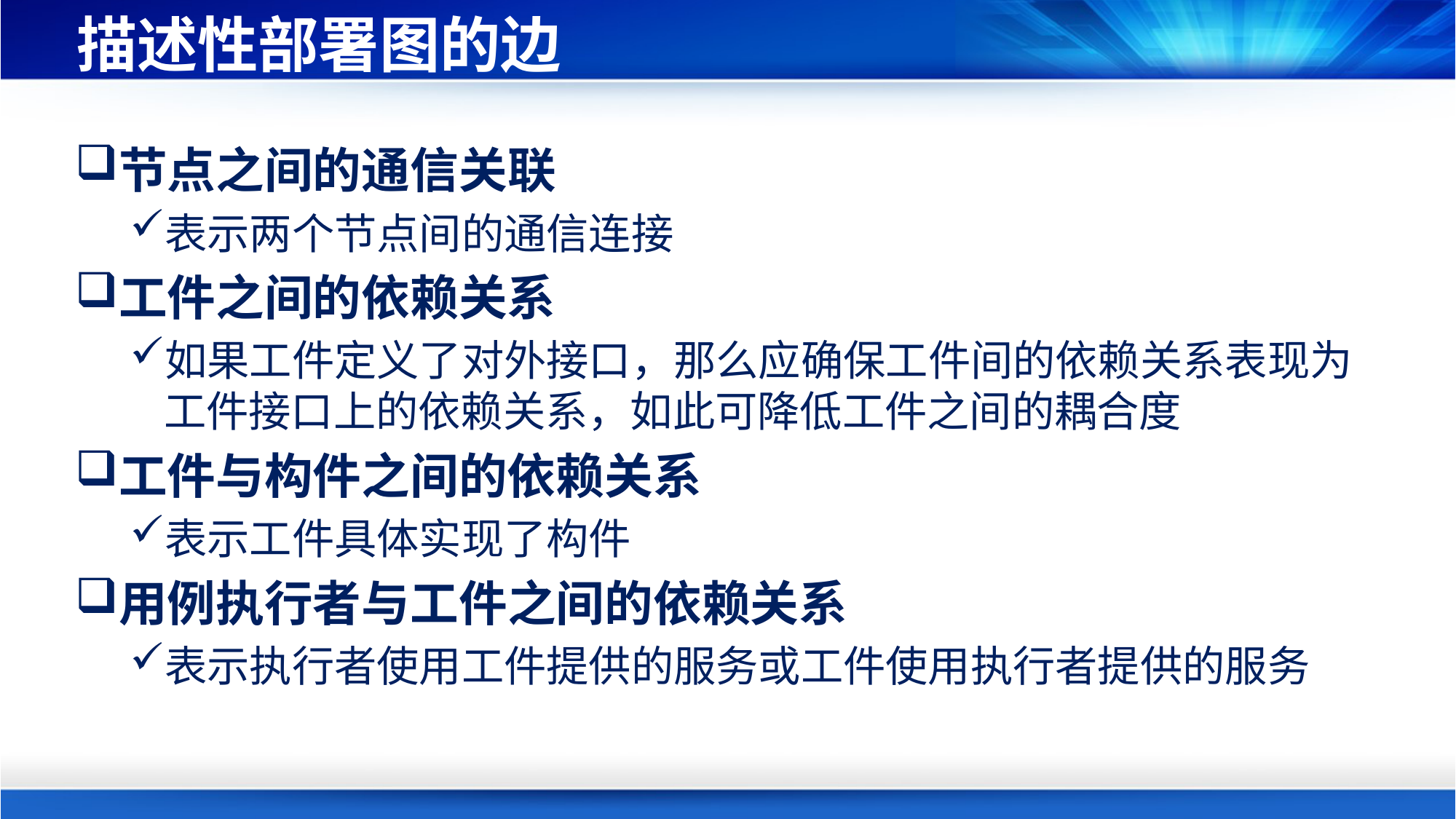

# 描述性部署图的边
节点之间的通信关联
表示两个节点间的通信连接
工件之间的依赖关系
如果工件定义了对外接口，那么应确保工件间的依赖关系表现为工件接口上的依赖关系，如此可降低工件之间的耦合度
工件与构件之间的依赖关系
表示工件具体实现了构件
用例执行者与工件之间的依赖关系
表示执行者使用工件提供的服务或工件使用执行者提供的服务